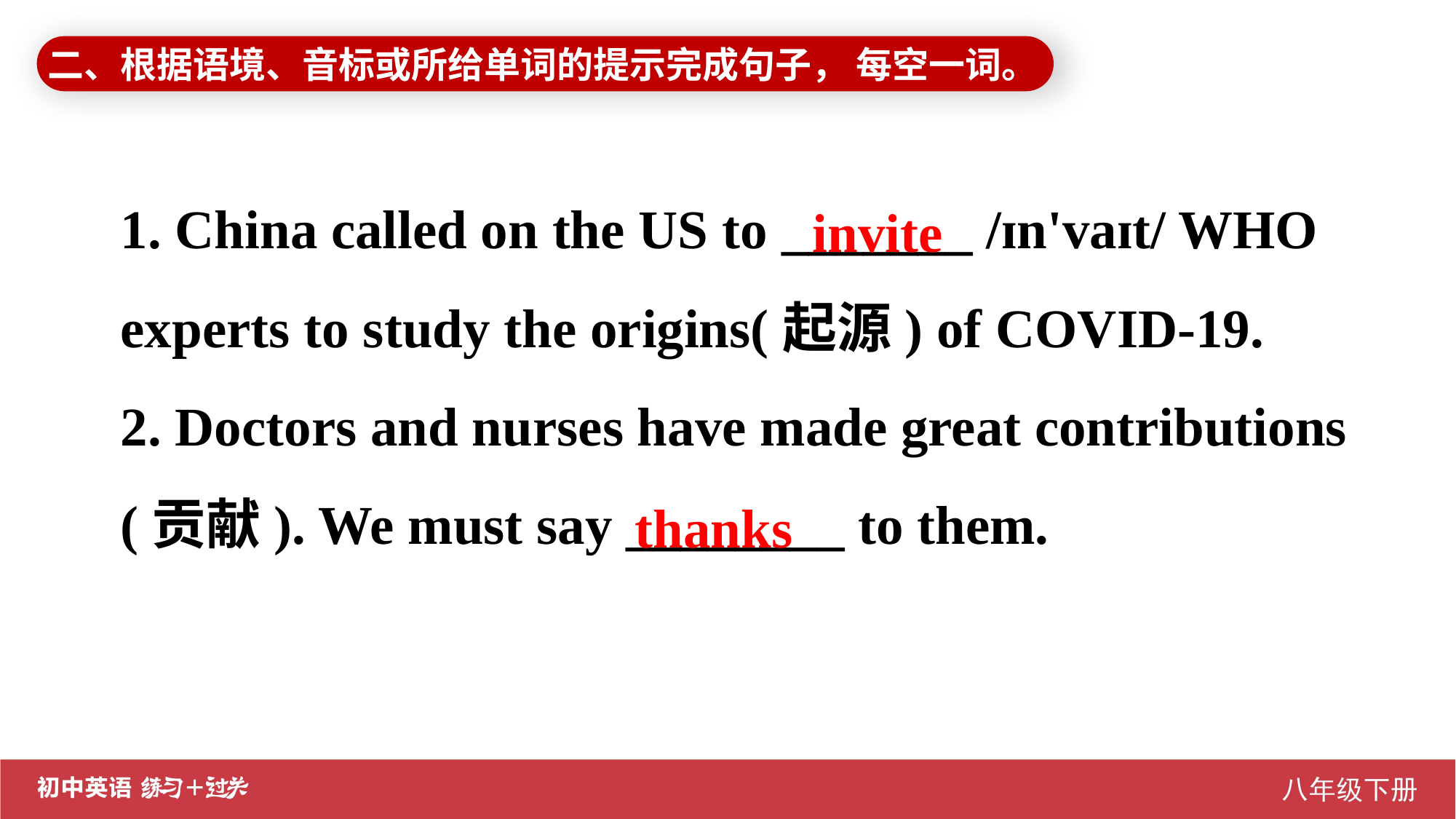

二、根据语境、音标或所给单词的提示完成句子， 每空一词。
1. China called on the US to _______ /ɪn'vaɪt/ WHO experts to study the origins(起源) of COVID-19.
2. Doctors and nurses have made great contributions (贡献). We must say ________ to them.
invite
 thanks